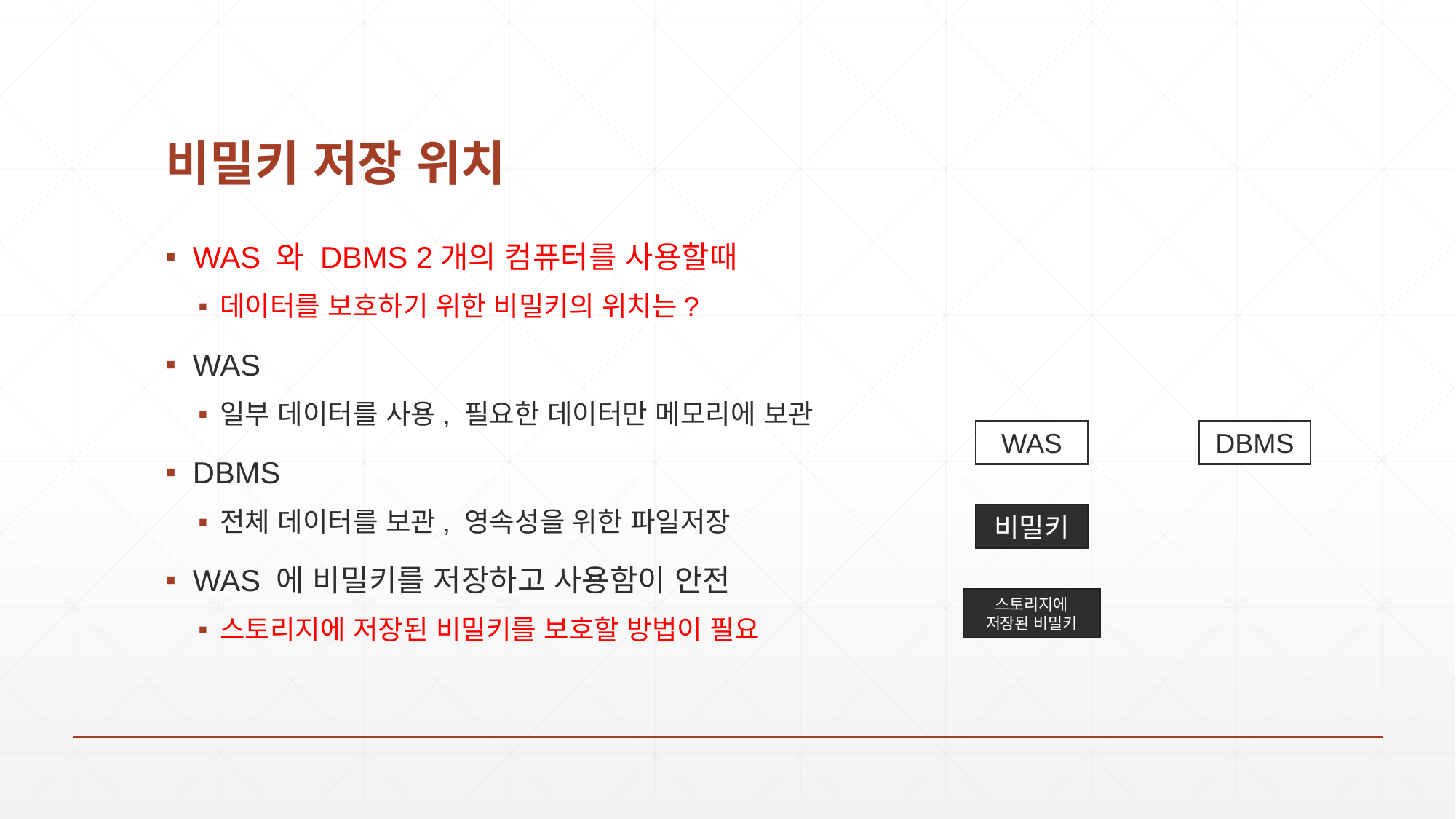

# 비밀키 저장 위치
WAS 와 DBMS 2개의 컴퓨터를 사용할때
데이터를 보호하기 위한 비밀키의 위치는?
WAS
일부 데이터를 사용, 필요한 데이터만 메모리에 보관
DBMS
전체 데이터를 보관, 영속성을 위한 파일저장
WAS 에 비밀키를 저장하고 사용함이 안전
스토리지에 저장된 비밀키를 보호할 방법이 필요
WAS
DBMS
비밀키
스토리지에
저장된 비밀키